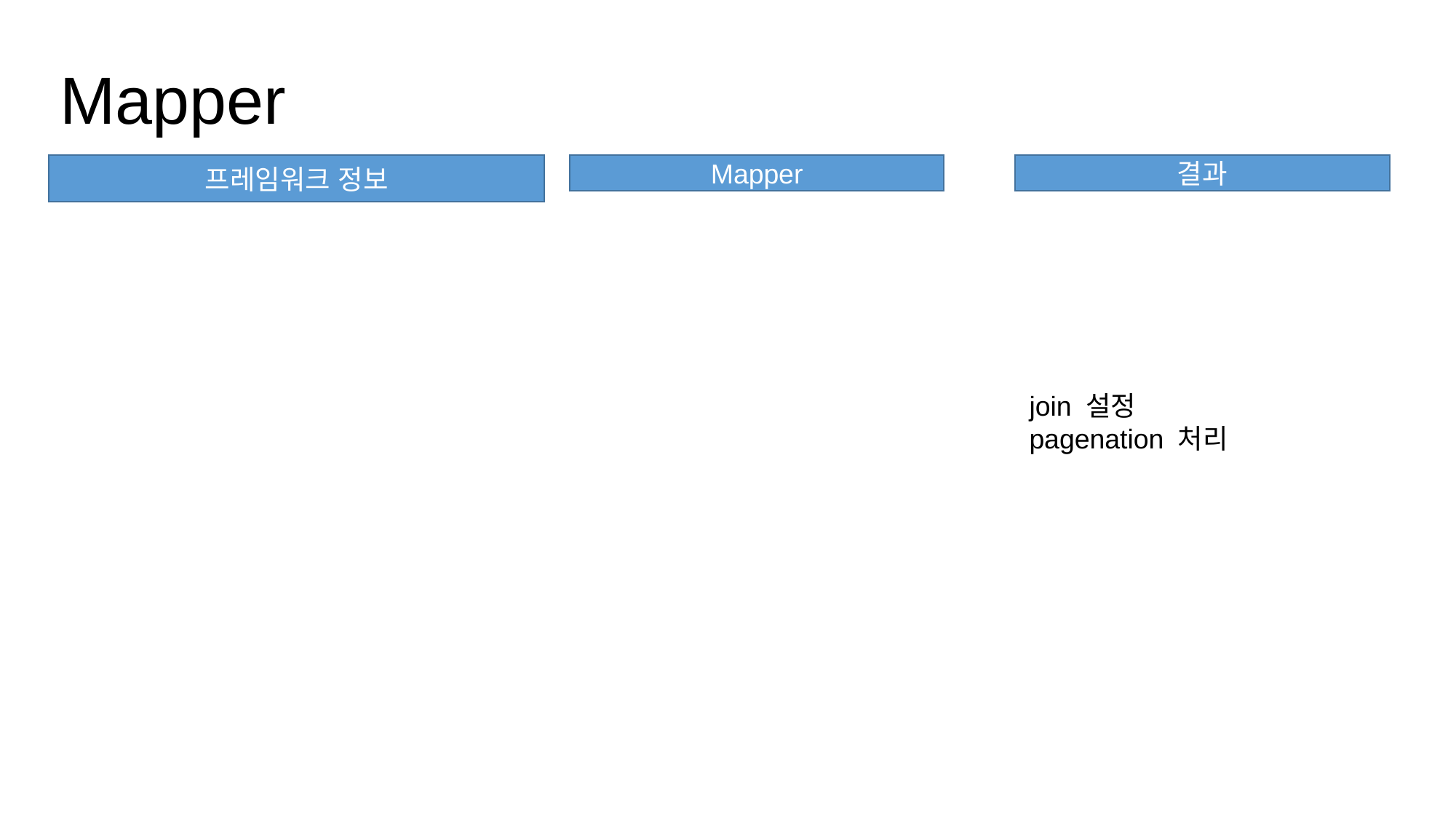

# Mapper
Mapper
결과
프레임워크 정보
join 설정
pagenation 처리